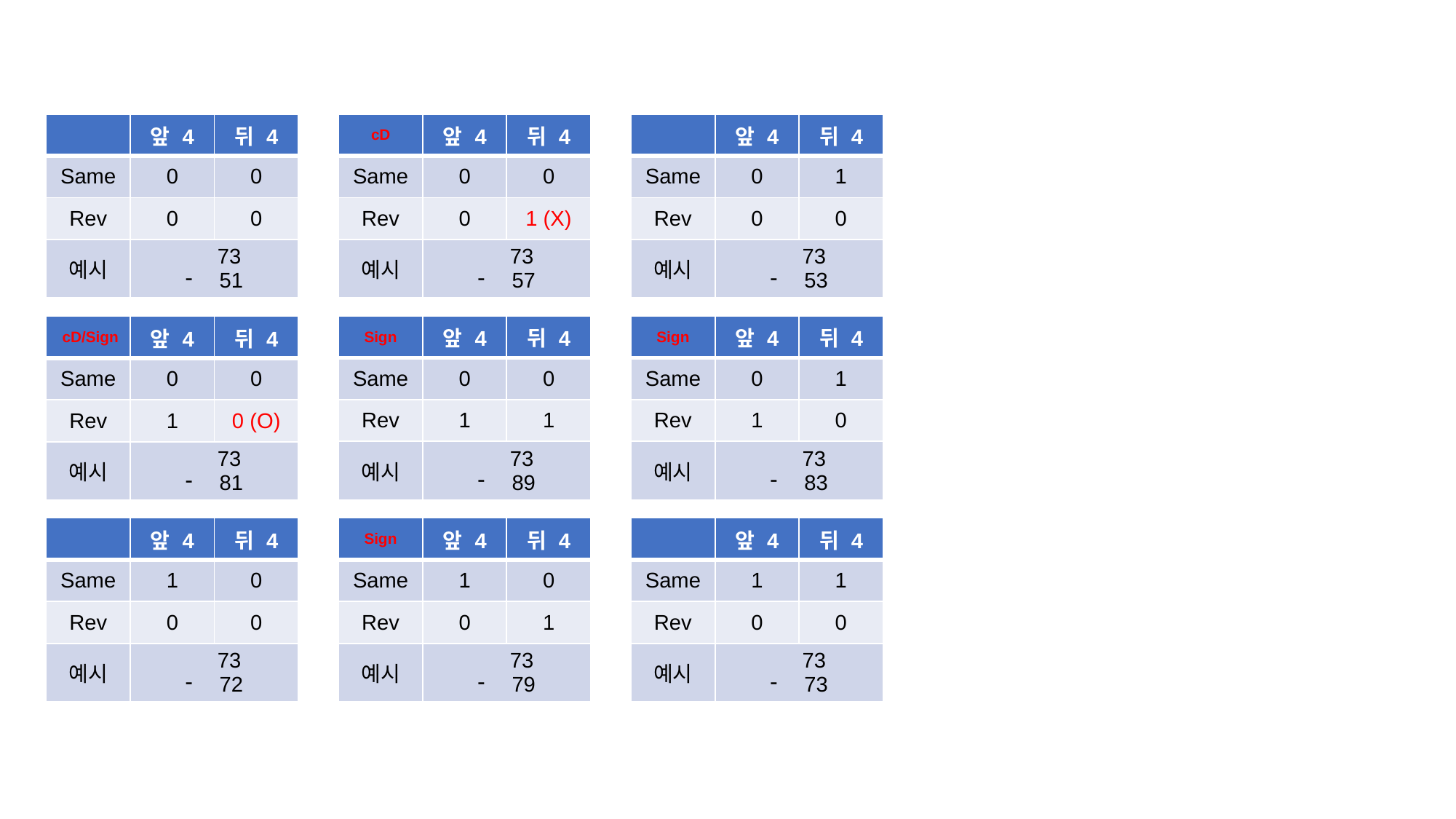

|  | 앞 4 | 뒤 4 |
| --- | --- | --- |
| Same | 0 | 0 |
| Rev | 0 | 0 |
| 예시 | 73 51 |  |
| cD | 앞 4 | 뒤 4 |
| --- | --- | --- |
| Same | 0 | 0 |
| Rev | 0 | 1 (X) |
| 예시 | 73 57 |  |
|  | 앞 4 | 뒤 4 |
| --- | --- | --- |
| Same | 0 | 1 |
| Rev | 0 | 0 |
| 예시 | 73 53 |  |
| Sign | 앞 4 | 뒤 4 |
| --- | --- | --- |
| Same | 0 | 0 |
| Rev | 1 | 1 |
| 예시 | 73 89 |  |
| Sign | 앞 4 | 뒤 4 |
| --- | --- | --- |
| Same | 0 | 1 |
| Rev | 1 | 0 |
| 예시 | 73 83 |  |
| cD/Sign | 앞 4 | 뒤 4 |
| --- | --- | --- |
| Same | 0 | 0 |
| Rev | 1 | 0 (O) |
| 예시 | 73 81 |  |
|  | 앞 4 | 뒤 4 |
| --- | --- | --- |
| Same | 1 | 0 |
| Rev | 0 | 0 |
| 예시 | 73 72 |  |
| Sign | 앞 4 | 뒤 4 |
| --- | --- | --- |
| Same | 1 | 0 |
| Rev | 0 | 1 |
| 예시 | 73 79 |  |
|  | 앞 4 | 뒤 4 |
| --- | --- | --- |
| Same | 1 | 1 |
| Rev | 0 | 0 |
| 예시 | 73 73 |  |